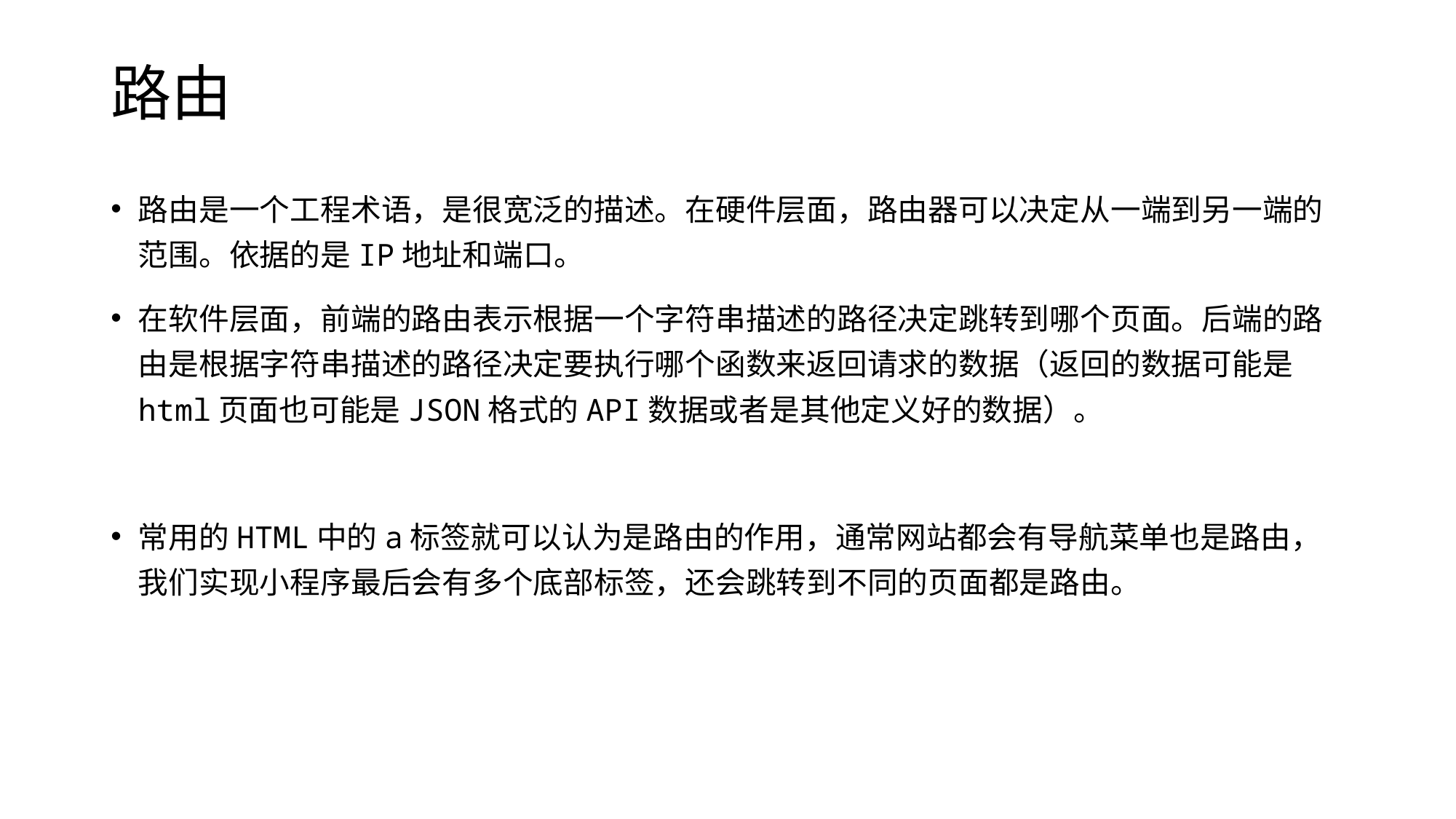

# 路由
路由是一个工程术语，是很宽泛的描述。在硬件层面，路由器可以决定从一端到另一端的范围。依据的是IP地址和端口。
在软件层面，前端的路由表示根据一个字符串描述的路径决定跳转到哪个页面。后端的路由是根据字符串描述的路径决定要执行哪个函数来返回请求的数据（返回的数据可能是html页面也可能是JSON格式的API数据或者是其他定义好的数据）。

常用的HTML中的a标签就可以认为是路由的作用，通常网站都会有导航菜单也是路由，我们实现小程序最后会有多个底部标签，还会跳转到不同的页面都是路由。